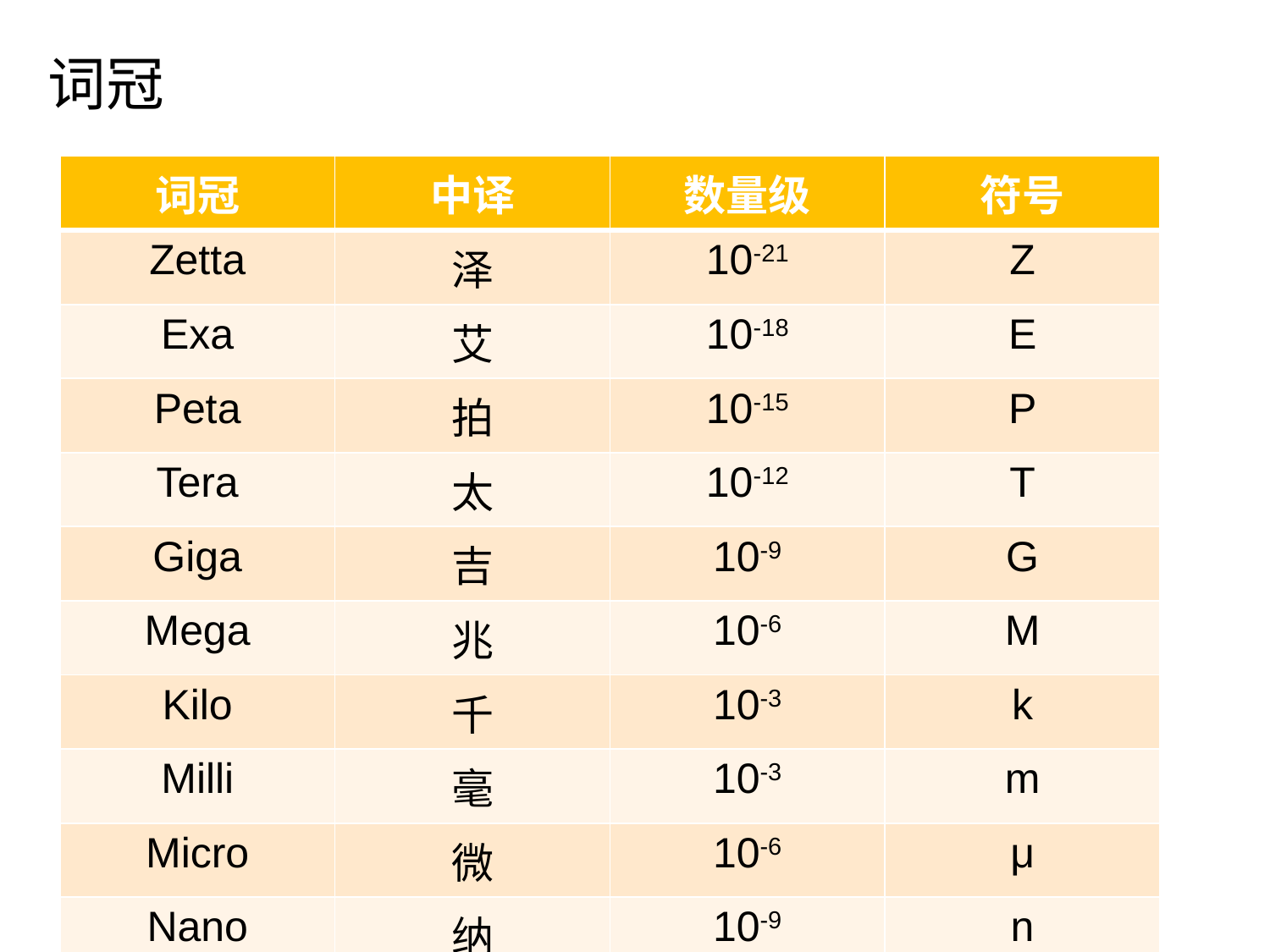

# 词冠
| 词冠 | 中译 | 数量级 | 符号 |
| --- | --- | --- | --- |
| Zetta | 泽 | 10-21 | Z |
| Exa | 艾 | 10-18 | E |
| Peta | 拍 | 10-15 | P |
| Tera | 太 | 10-12 | T |
| Giga | 吉 | 10-9 | G |
| Mega | 兆 | 10-6 | M |
| Kilo | 千 | 10-3 | k |
| Milli | 毫 | 10-3 | m |
| Micro | 微 | 10-6 | μ |
| Nano | 纳 | 10-9 | n |
| pico | 皮 | 10-12 | p |